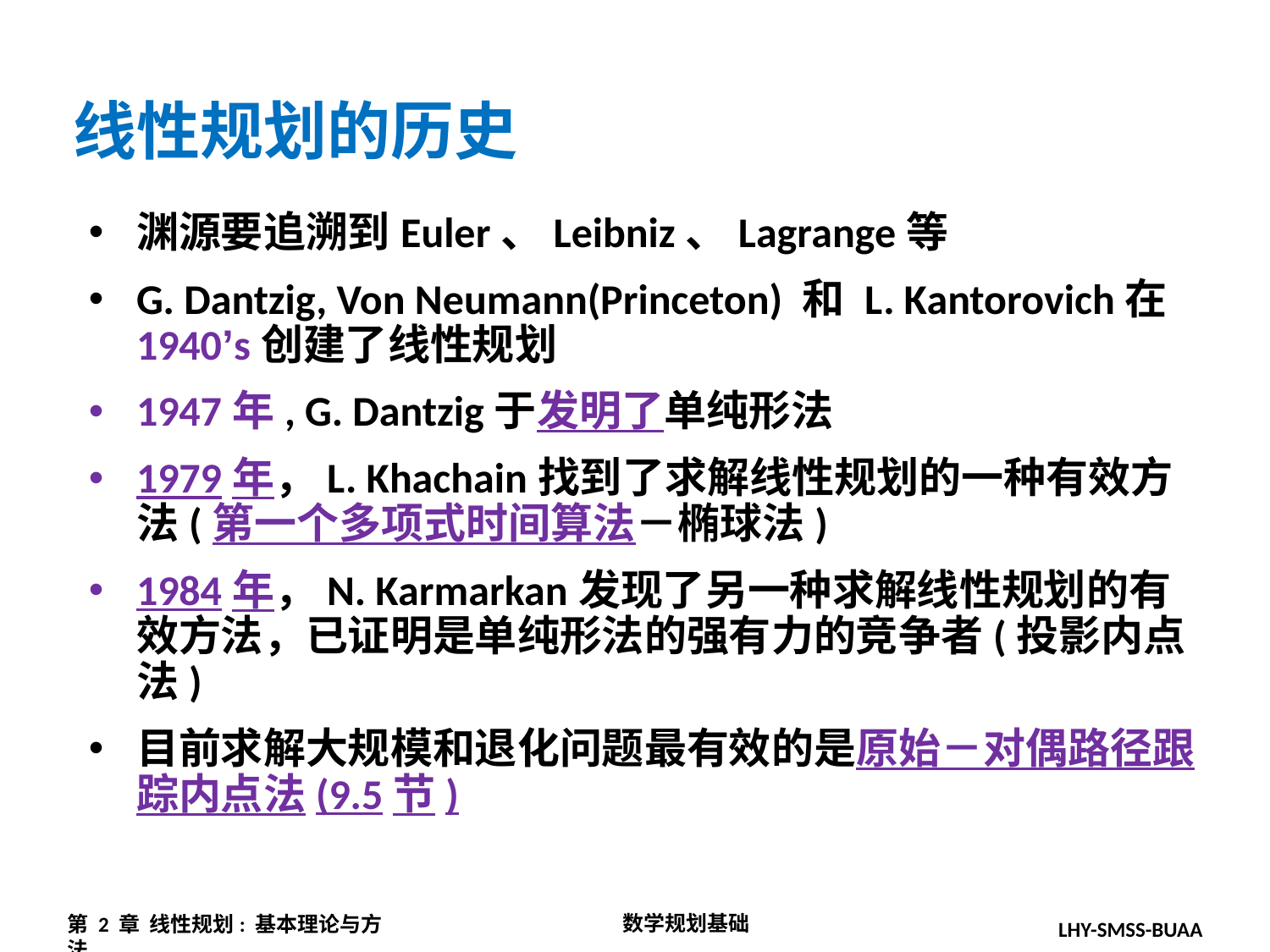

线性规划的历史
渊源要追溯到Euler、Leibniz、Lagrange等
G. Dantzig, Von Neumann(Princeton) 和 L. Kantorovich在1940’s创建了线性规划
1947年, G. Dantzig于发明了单纯形法
1979年，L. Khachain找到了求解线性规划的一种有效方法(第一个多项式时间算法－椭球法)
1984年，N. Karmarkan发现了另一种求解线性规划的有效方法，已证明是单纯形法的强有力的竞争者(投影内点法)
目前求解大规模和退化问题最有效的是原始－对偶路径跟踪内点法(9.5节)